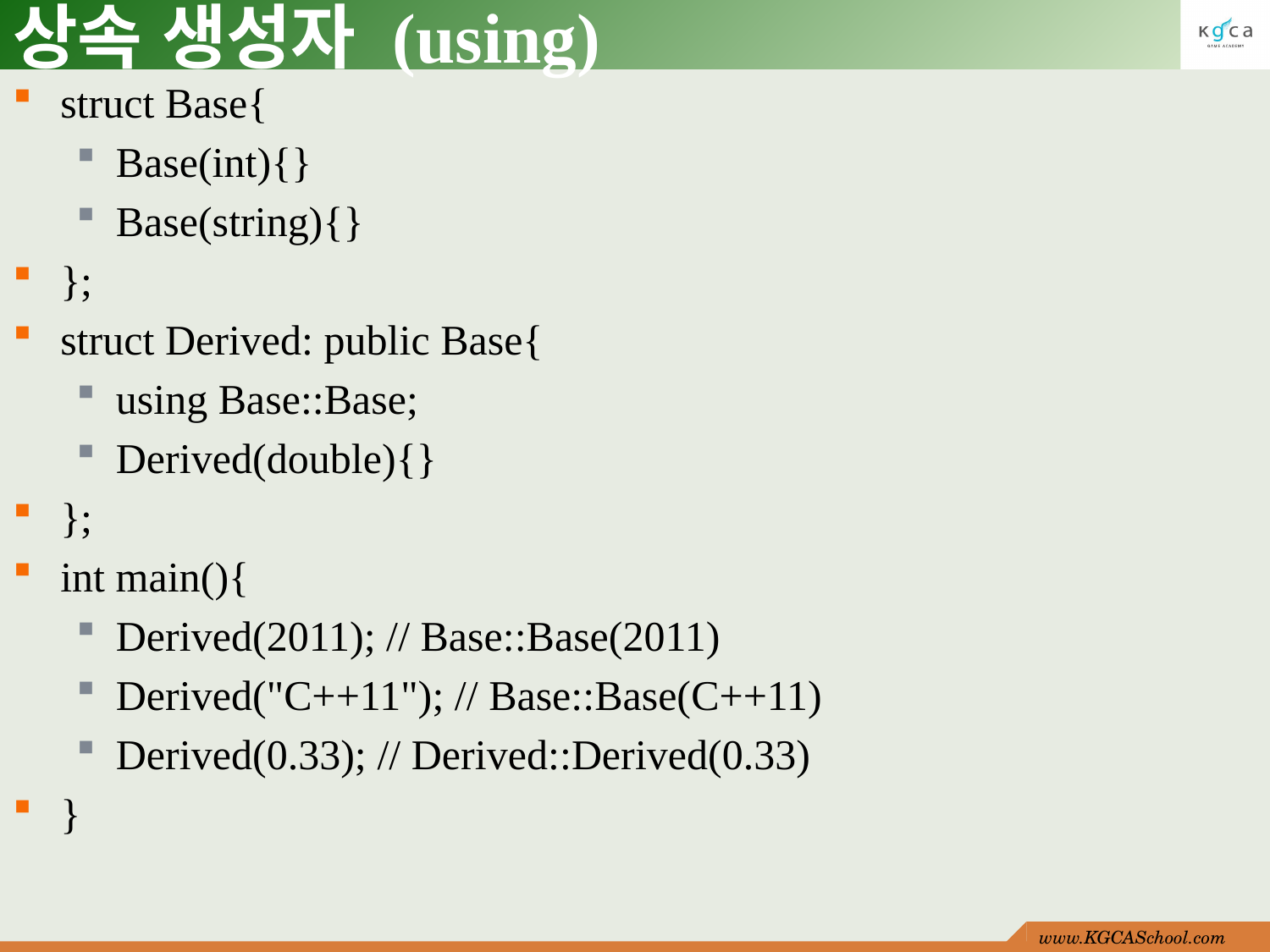

# 상속 생성자 (using)
struct Base{
Base(int){}
Base(string){}
};
struct Derived: public Base{
using Base::Base;
Derived(double){}
};
int main(){
Derived(2011); // Base::Base(2011)
Derived("C++11"); // Base::Base(C++11)
Derived(0.33); // Derived::Derived(0.33)
}